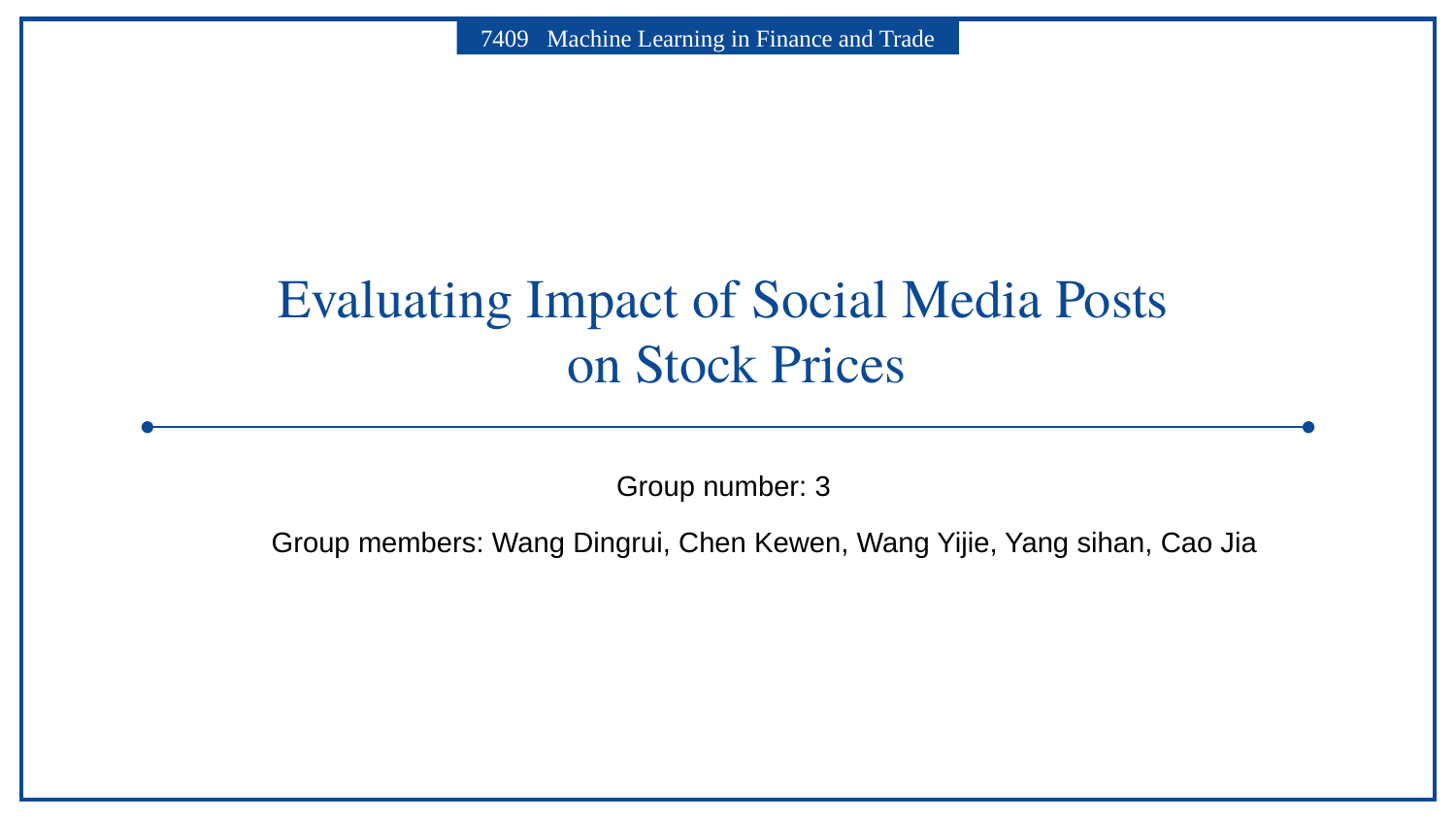

7409   Machine Learning in Finance and Trade
Evaluating Impact of Social Media Posts
 on Stock Prices
Group number: 3
Group members: Wang Dingrui, Chen Kewen, Wang Yijie, Yang sihan, Cao Jia
汇报时间：2023/05/31